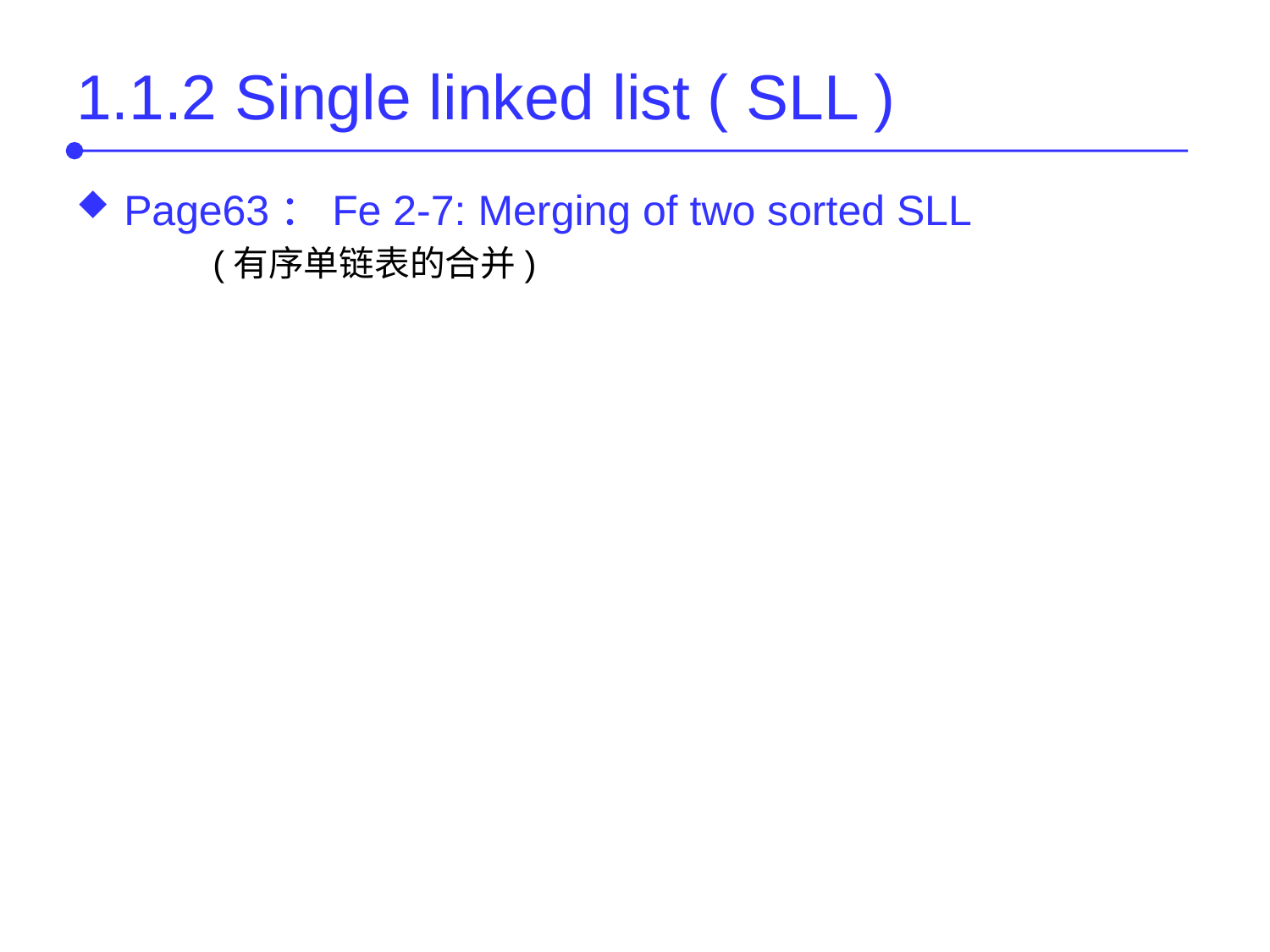

# 1.1.2 Single linked list ( SLL )
Page63：Fe 2-7: Merging of two sorted SLL
 (有序单链表的合并)